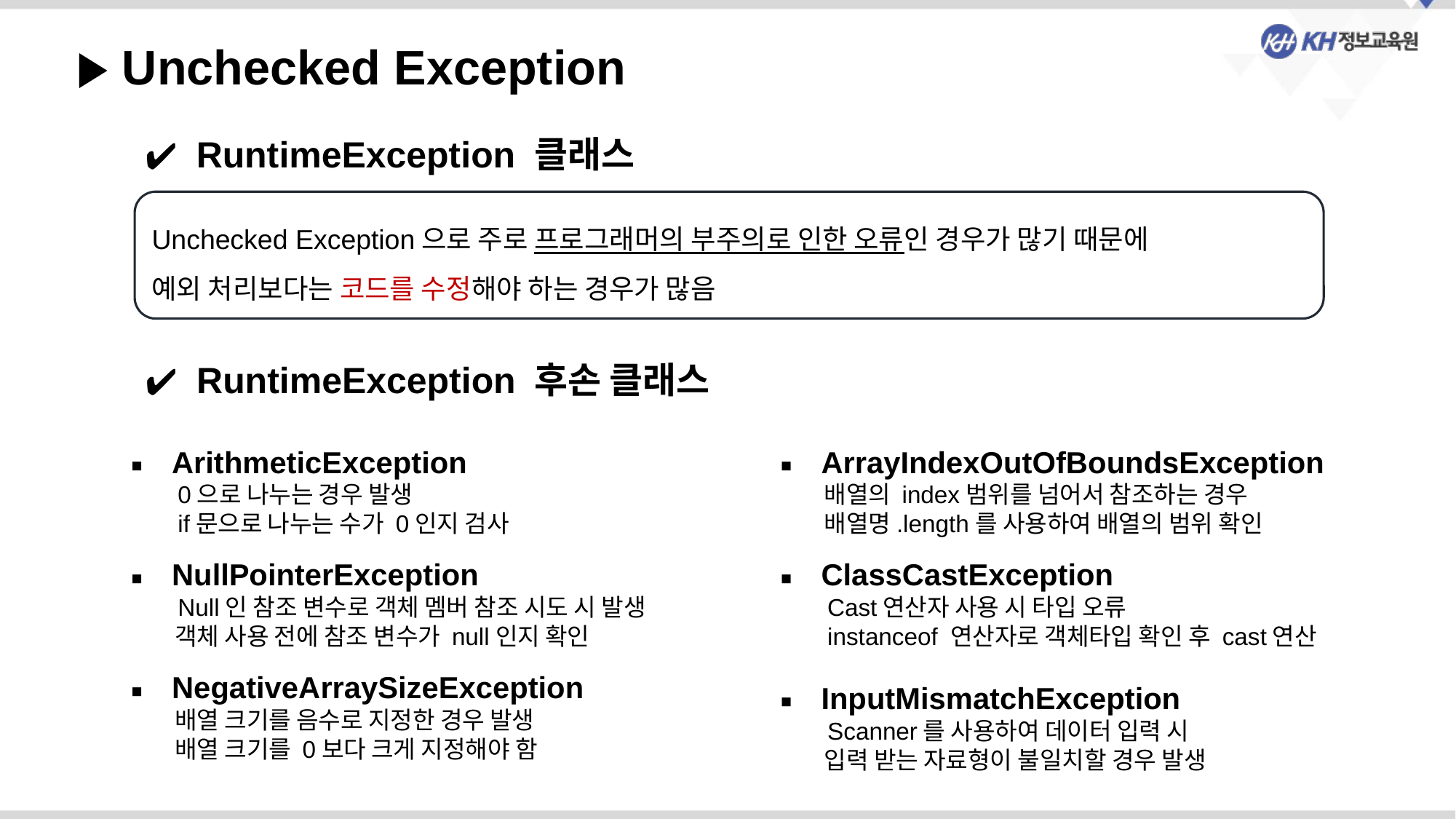

▶ Unchecked Exception
 RuntimeException 클래스
Unchecked Exception으로 주로 프로그래머의 부주의로 인한 오류인 경우가 많기 때문에
예외 처리보다는 코드를 수정해야 하는 경우가 많음
 RuntimeException 후손 클래스
ArithmeticException
       0으로 나누는 경우 발생
       if문으로 나누는 수가 0인지 검사

NullPointerException
       Null인 참조 변수로 객체 멤버 참조 시도 시 발생
       객체 사용 전에 참조 변수가 null인지 확인

NegativeArraySizeException
       배열 크기를 음수로 지정한 경우 발생
       배열 크기를 0보다 크게 지정해야 함
ArrayIndexOutOfBoundsException
       배열의 index범위를 넘어서 참조하는 경우
       배열명.length를 사용하여 배열의 범위 확인

ClassCastException
       Cast연산자 사용 시 타입 오류
       instanceof 연산자로 객체타입 확인 후 cast연산

InputMismatchException
       Scanner를 사용하여 데이터 입력 시
       입력 받는 자료형이 불일치할 경우 발생